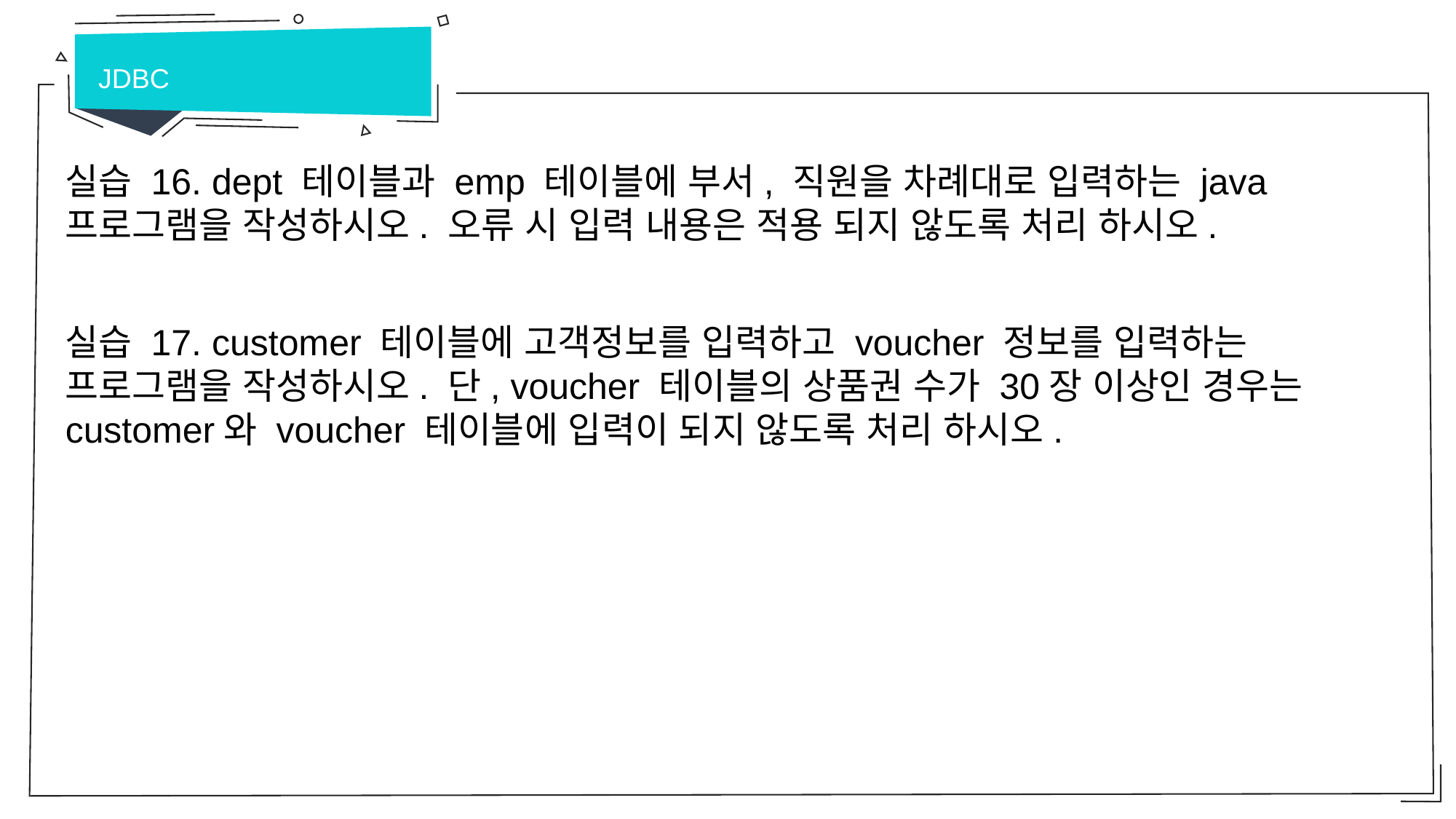

JDBC
실습 16. dept 테이블과 emp 테이블에 부서, 직원을 차례대로 입력하는 java 프로그램을 작성하시오. 오류 시 입력 내용은 적용 되지 않도록 처리 하시오.

실습 17. customer 테이블에 고객정보를 입력하고 voucher 정보를 입력하는 프로그램을 작성하시오. 단, voucher 테이블의 상품권 수가 30장 이상인 경우는 customer와 voucher 테이블에 입력이 되지 않도록 처리 하시오.